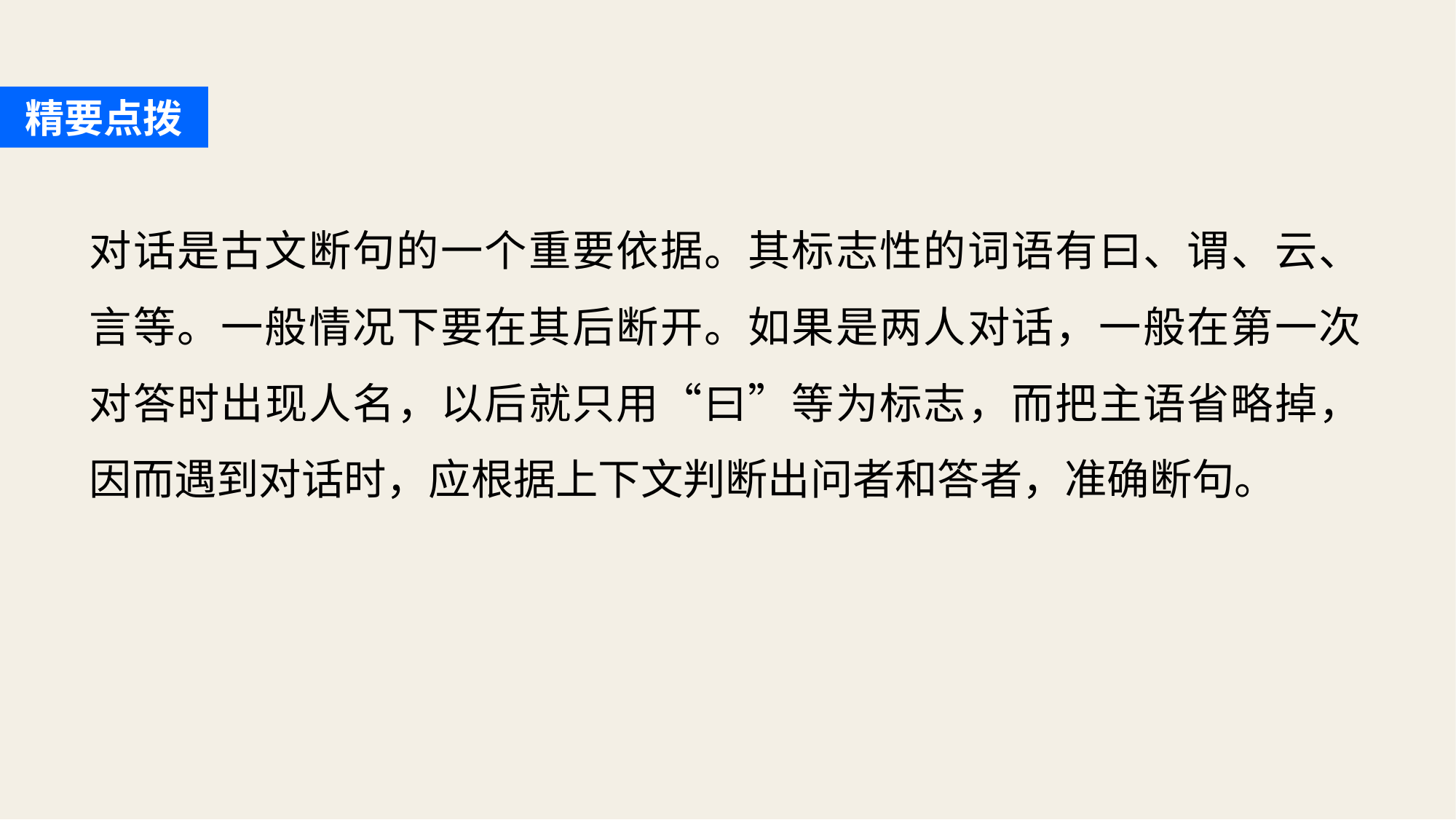

精要点拨
对话是古文断句的一个重要依据。其标志性的词语有曰、谓、云、言等。一般情况下要在其后断开。如果是两人对话，一般在第一次对答时出现人名，以后就只用“曰”等为标志，而把主语省略掉，因而遇到对话时，应根据上下文判断出问者和答者，准确断句。